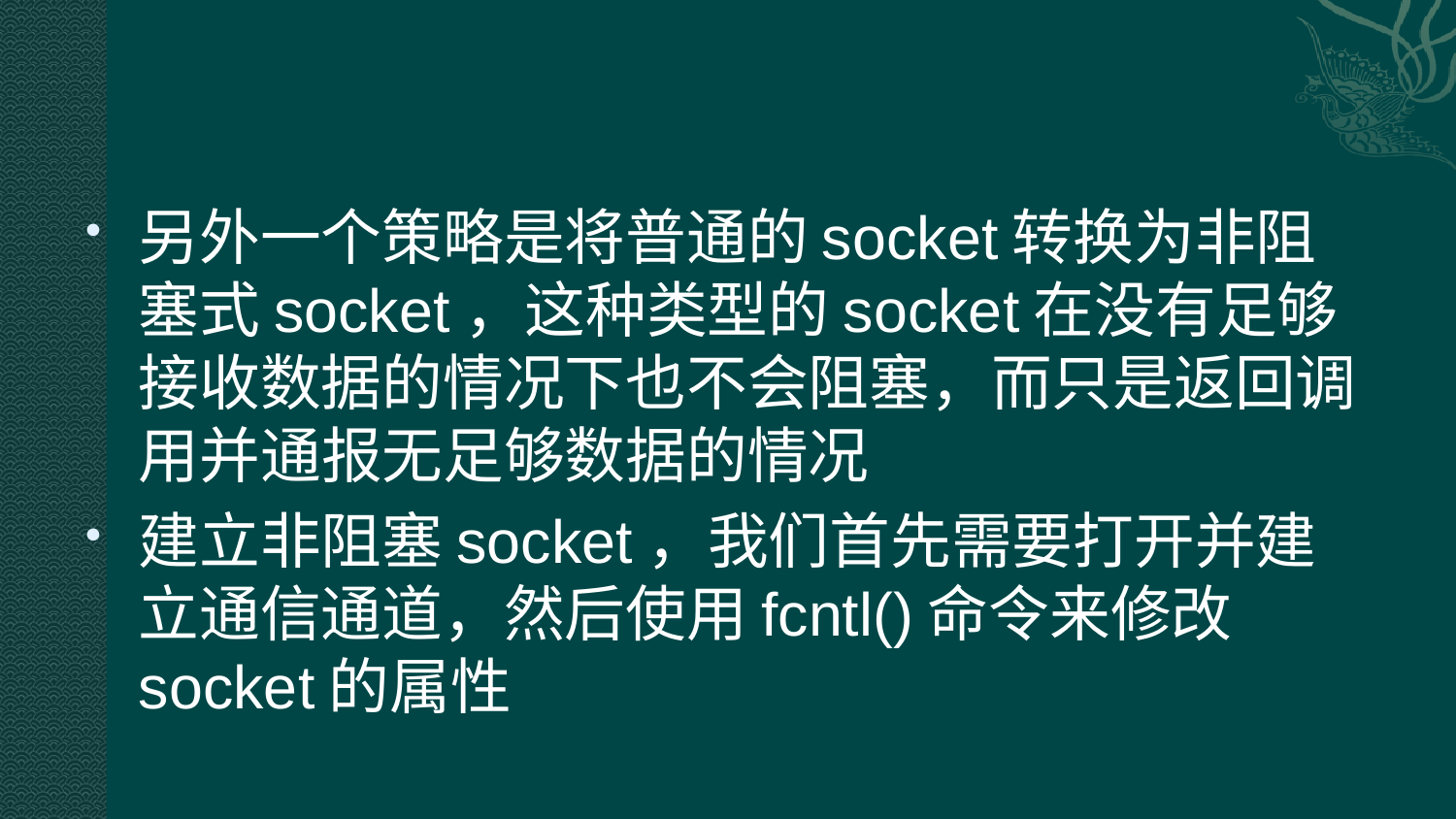

#
另外一个策略是将普通的socket转换为非阻塞式socket，这种类型的socket在没有足够接收数据的情况下也不会阻塞，而只是返回调用并通报无足够数据的情况
建立非阻塞socket，我们首先需要打开并建立通信通道，然后使用fcntl()命令来修改socket的属性